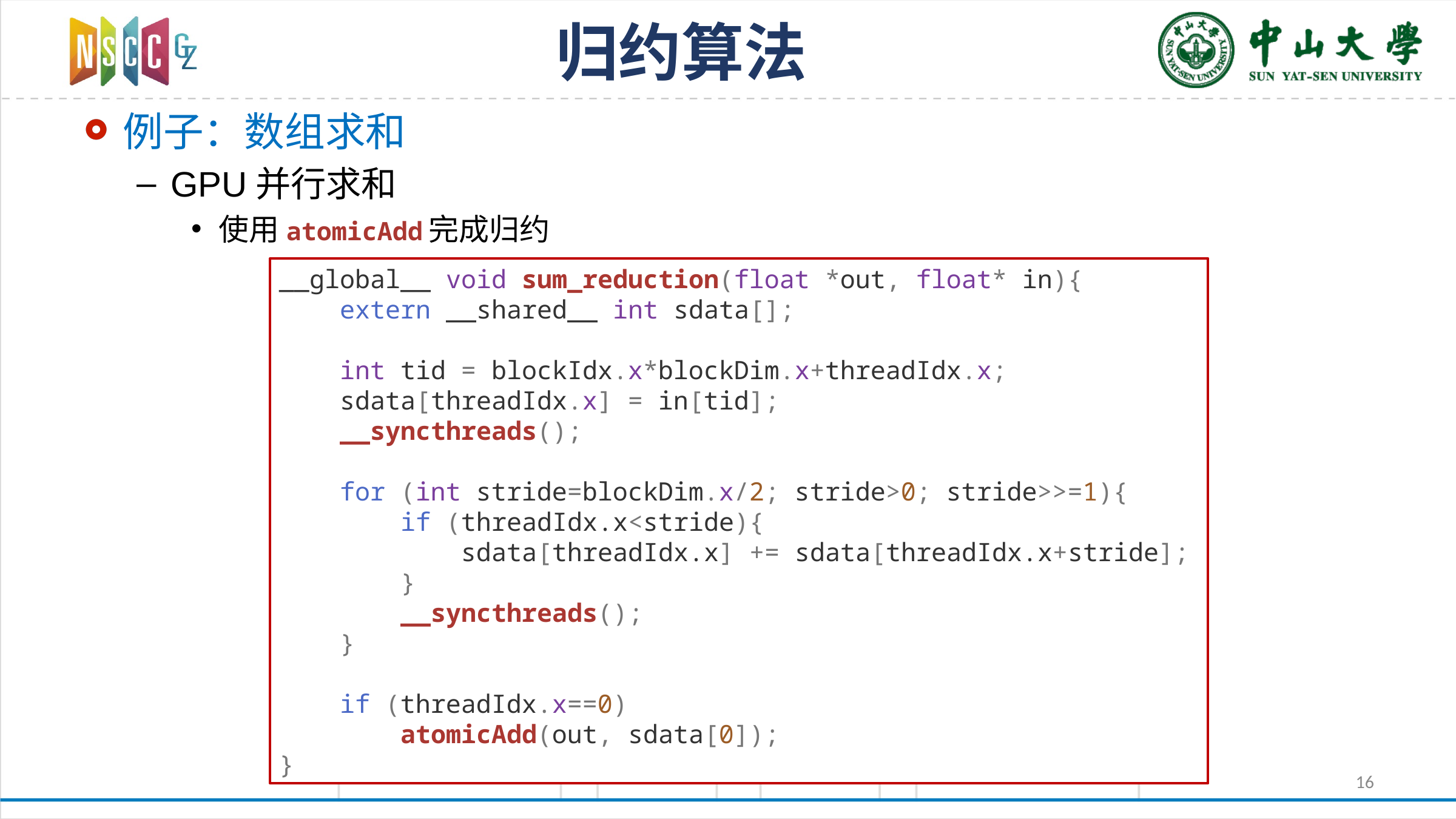

# 归约算法
例子：数组求和
GPU并行求和
使用atomicAdd完成归约

__global__ void sum_reduction(float *out, float* in){
    extern __shared__ int sdata[];
    int tid = blockIdx.x*blockDim.x+threadIdx.x;
    sdata[threadIdx.x] = in[tid];
    __syncthreads();
    for (int stride=blockDim.x/2; stride>0; stride>>=1){
        if (threadIdx.x<stride){
            sdata[threadIdx.x] += sdata[threadIdx.x+stride];
        }
        __syncthreads();
    }
    if (threadIdx.x==0)
        atomicAdd(out, sdata[0]);
}
16